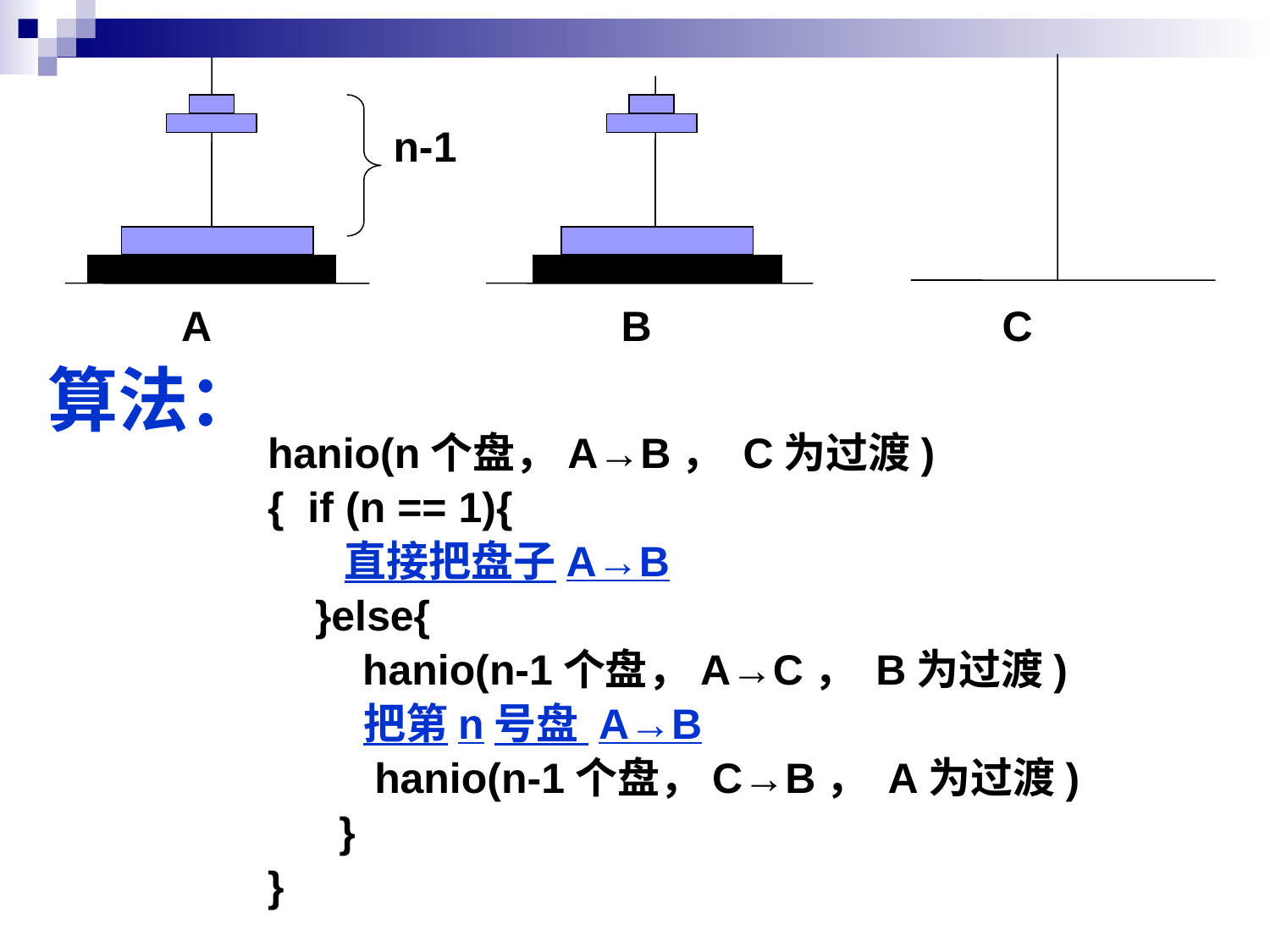

n-1

    A			         B		         C
# 算法：
hanio(n个盘，A→B， C为过渡)
{  if (n == 1){
       直接把盘子A→B
    }else{
        hanio(n-1个盘，A→C， B为过渡)
	    把第n号盘 A→B
	     hanio(n-1个盘，C→B， A为过渡)
	  }
}